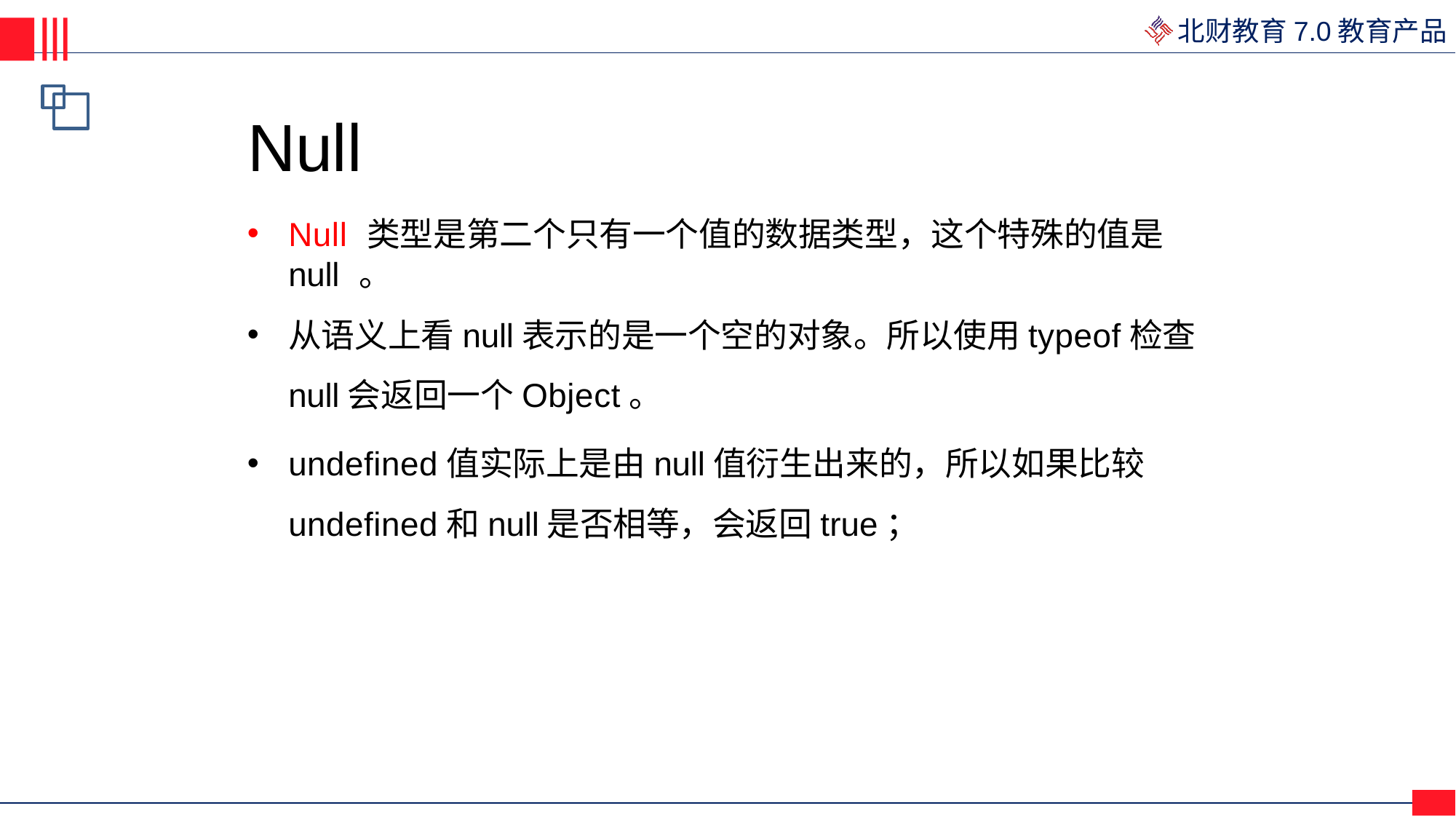

# Null
Null 类型是第二个只有一个值的数据类型，这个特殊的值是
null 。
从语义上看null表示的是一个空的对象。所以使用typeof检查
null会返回一个Object。
undefined值实际上是由null值衍生出来的，所以如果比较
undefined和null是否相等，会返回true；